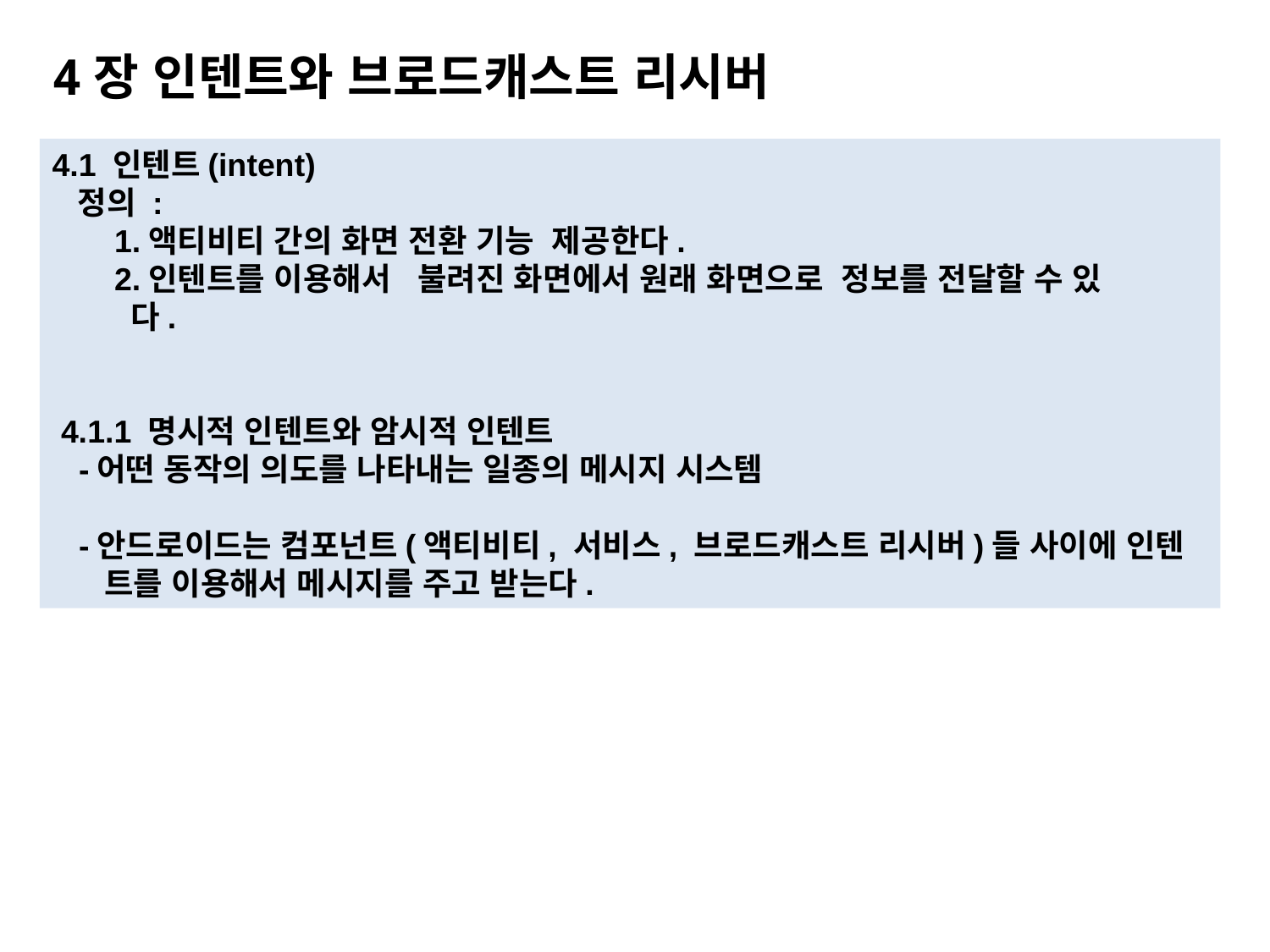

4장 인텐트와 브로드캐스트 리시버
4.1 인텐트(intent)
  정의 :
       1.액티비티 간의 화면 전환 기능  제공한다.
       2.인텐트를 이용해서   불려진 화면에서 원래 화면으로  정보를 전달할 수 있
        다.

 4.1.1 명시적 인텐트와 암시적 인텐트
   -어떤 동작의 의도를 나타내는 일종의 메시지 시스템

   -안드로이드는 컴포넌트(액티비티, 서비스, 브로드캐스트 리시버)들 사이에 인텐
     트를 이용해서 메시지를 주고 받는다.